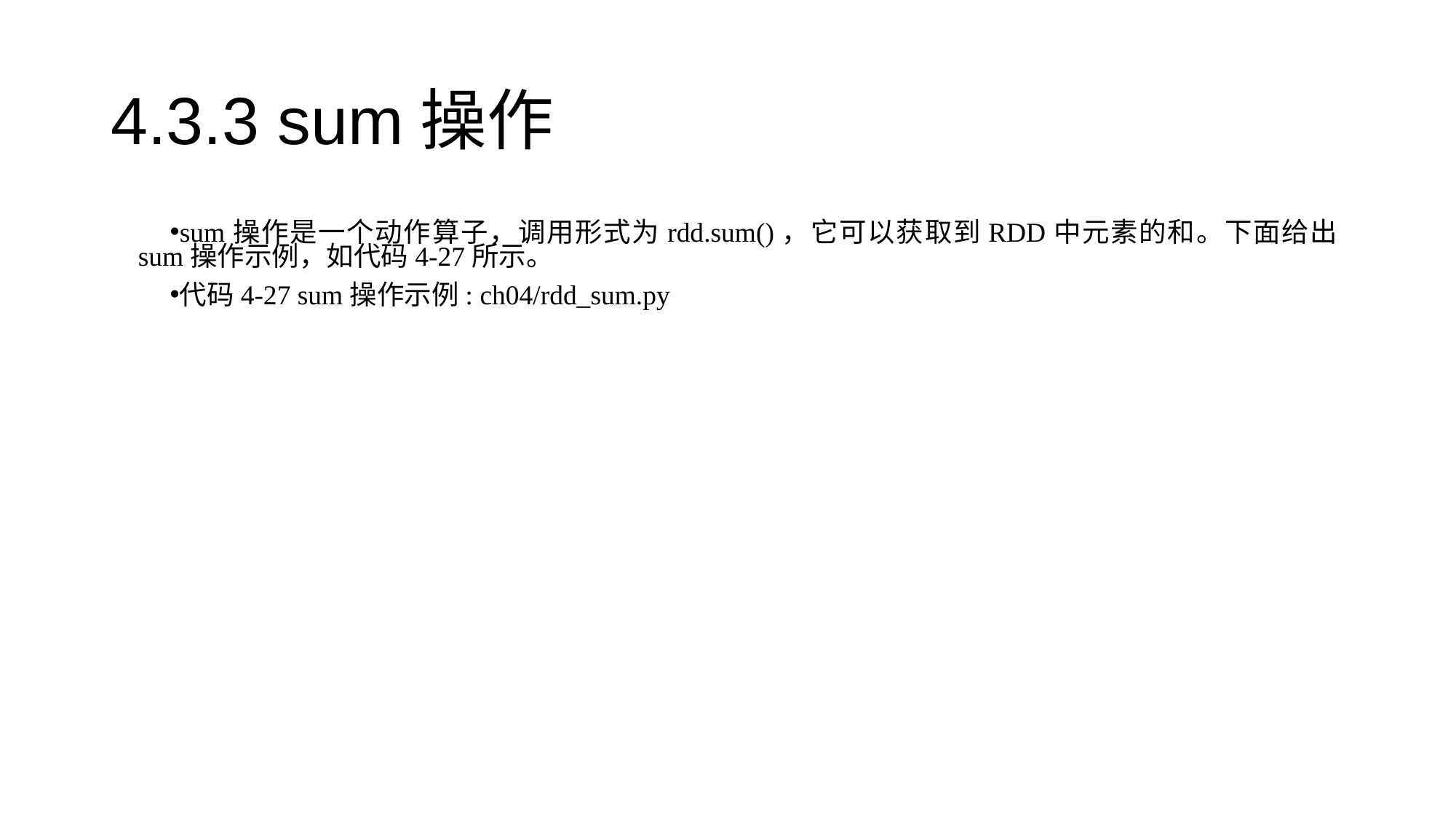

# 4.3.3 sum操作
sum操作是一个动作算子，调用形式为rdd.sum()，它可以获取到RDD中元素的和。下面给出sum操作示例，如代码4-27所示。
代码4-27 sum操作示例: ch04/rdd_sum.py